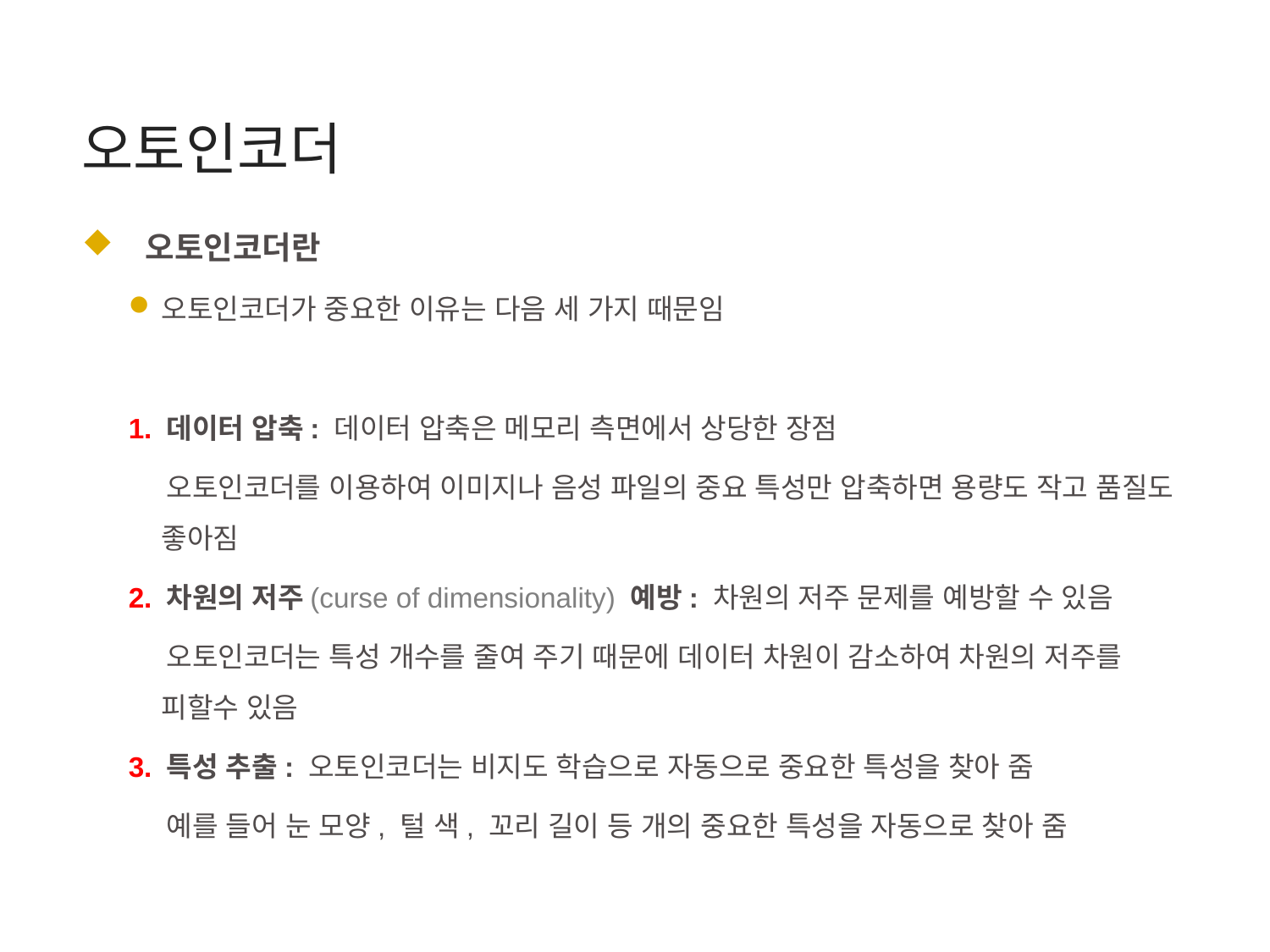

오토인코더
　오토인코더란
오토인코더가 중요한 이유는 다음 세 가지 때문임

1. 데이터 압축: 데이터 압축은 메모리 측면에서 상당한 장점
    오토인코더를 이용하여 이미지나 음성 파일의 중요 특성만 압축하면 용량도 작고 품질도 좋아짐
2. 차원의 저주(curse of dimensionality) 예방: 차원의 저주 문제를 예방할 수 있음
    오토인코더는 특성 개수를 줄여 주기 때문에 데이터 차원이 감소하여 차원의 저주를 피할수 있음
3. 특성 추출: 오토인코더는 비지도 학습으로 자동으로 중요한 특성을 찾아 줌
    예를 들어 눈 모양, 털 색, 꼬리 길이 등 개의 중요한 특성을 자동으로 찾아 줌